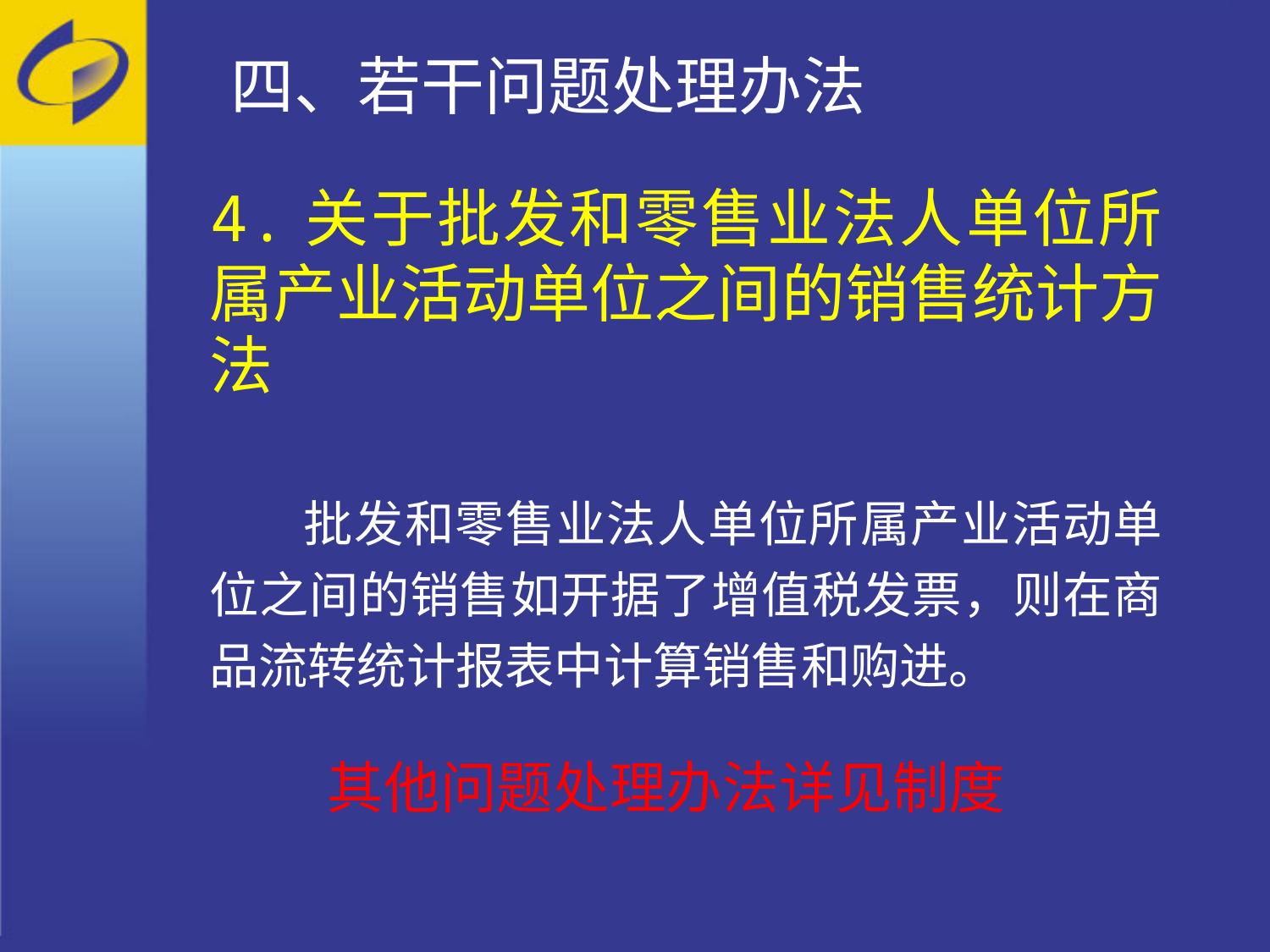

四、若干问题处理办法
 4.关于批发和零售业法人单位所属产业活动单位之间的销售统计方法

            批发和零售业法人单位所属产业活动单位之间的销售如开据了增值税发票，则在商品流转统计报表中计算销售和购进。
其他问题处理办法详见制度